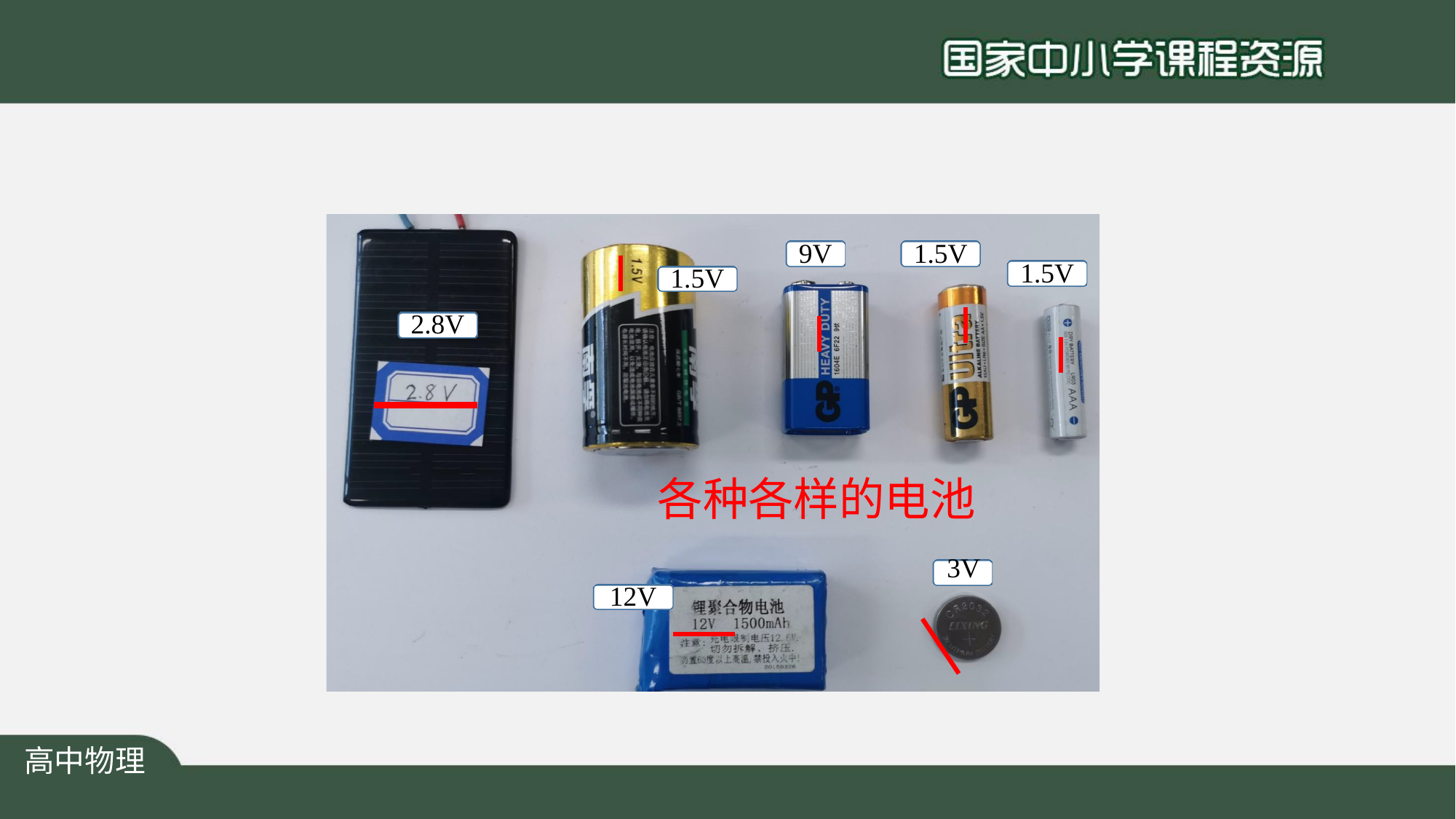

9V
1.5V

1.5V

1.5V

2.8V

各种各样的电池
3V
12V

高中物理